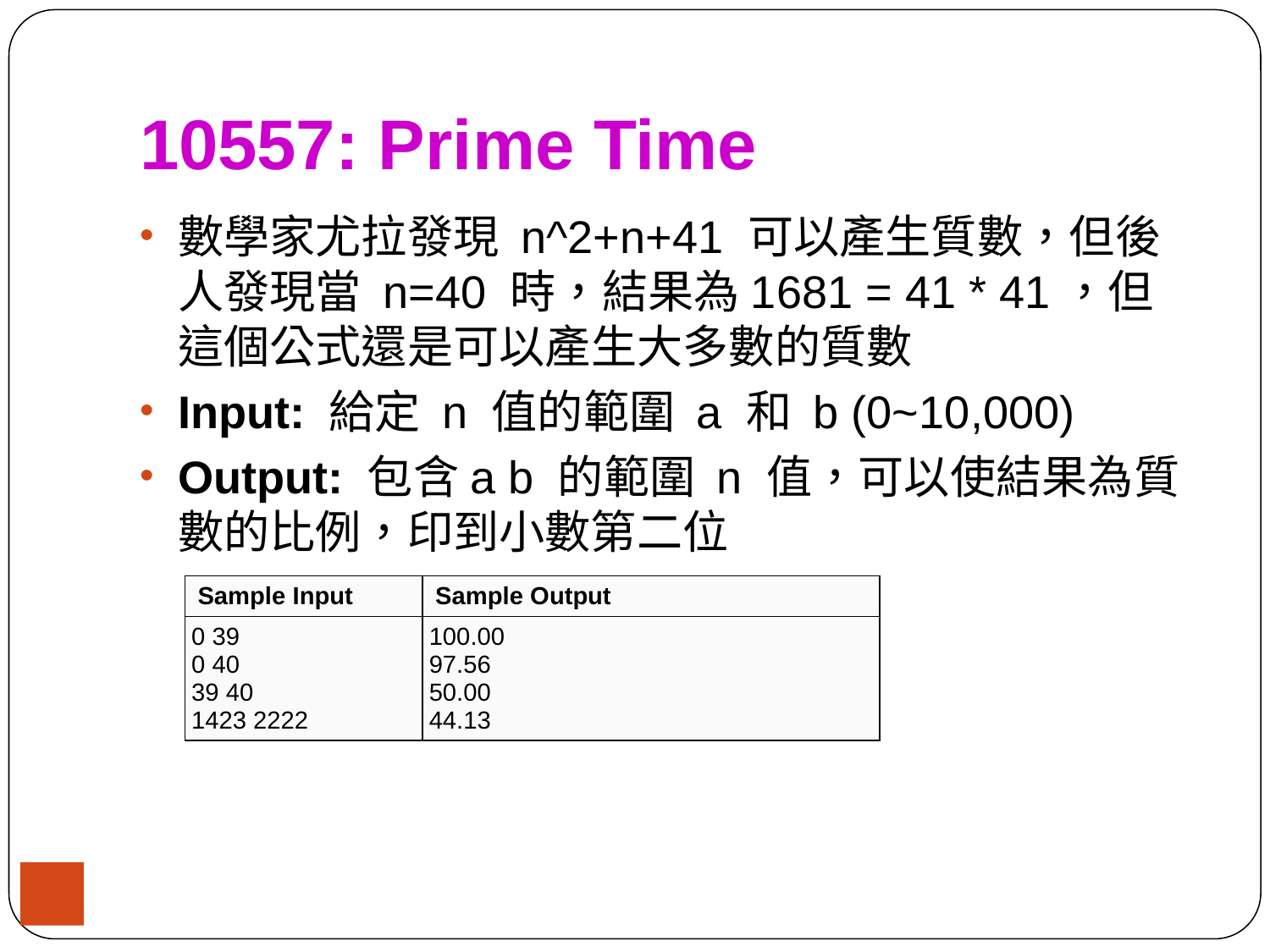

# 10557: Prime Time
數學家尤拉發現 n^2+n+41 可以產生質數，但後人發現當 n=40 時，結果為1681 = 41 * 41，但這個公式還是可以產生大多數的質數
Input: 給定 n 值的範圍 a 和 b (0~10,000)
Output: 包含a b 的範圍 n 值，可以使結果為質數的比例，印到小數第二位
| Sample Input | Sample Output |
| --- | --- |
| 0 39 0 40 39 40 1423 2222 | 100.00 97.56 50.00 44.13 |